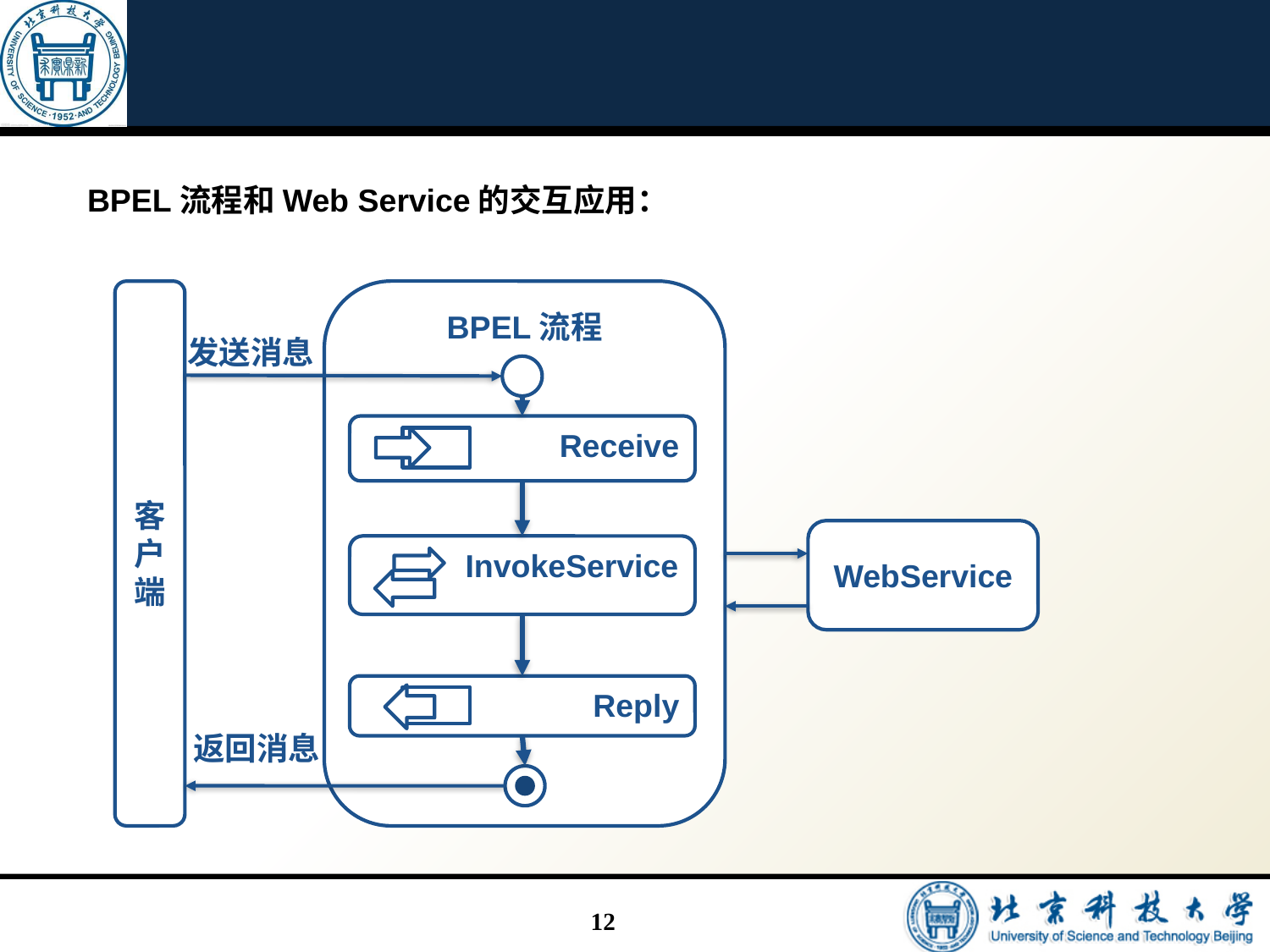

#
BPEL流程和Web Service的交互应用：
客户端
BPEL流程
发送消息

           Receive

WebService
           InvokeService

           Reply

返回消息

12